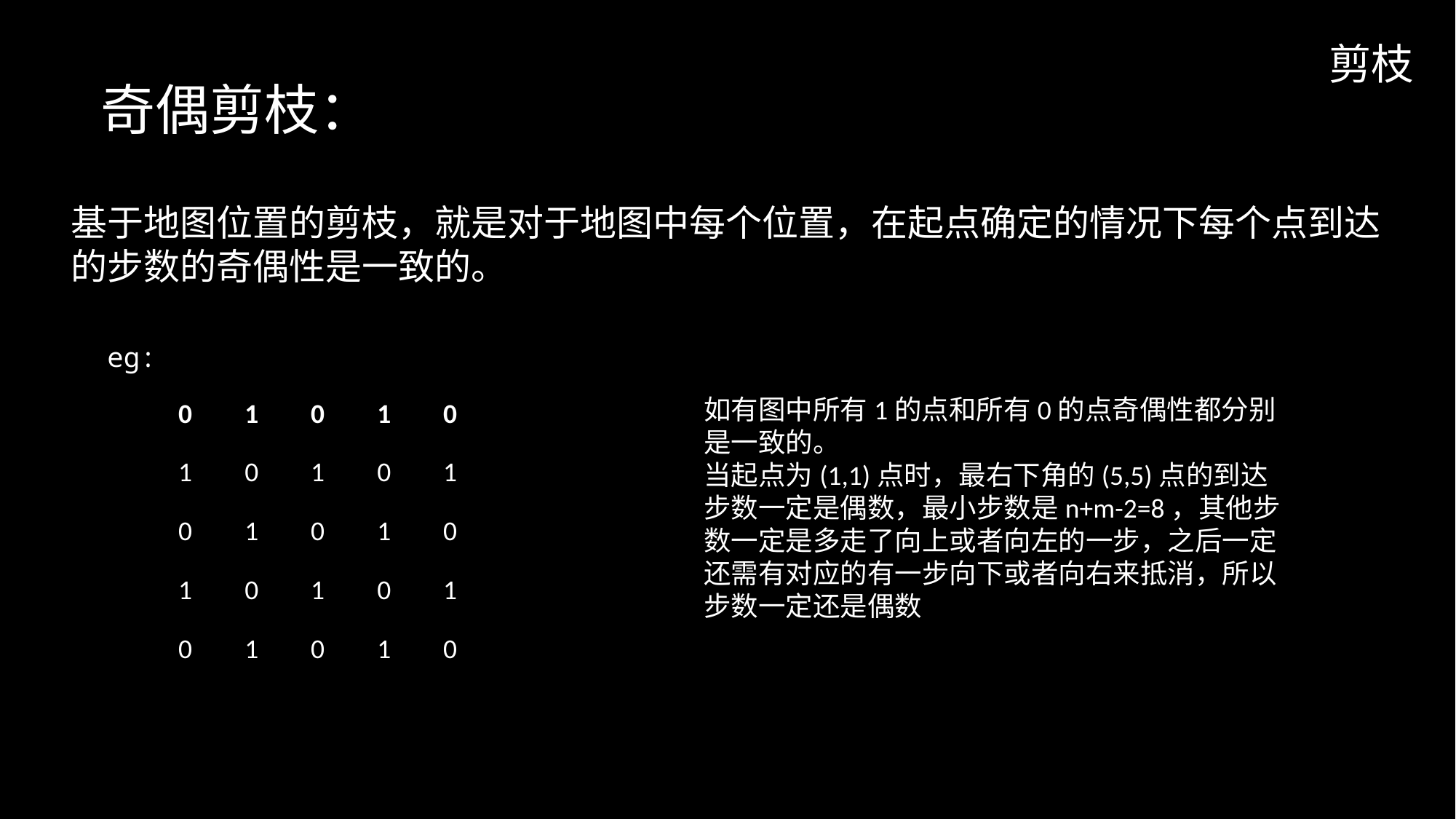

剪枝
奇偶剪枝：
基于地图位置的剪枝，就是对于地图中每个位置，在起点确定的情况下每个点到达的步数的奇偶性是一致的。
eg:

| 0 | 1 | 0 | 1 | 0 |
| --- | --- | --- | --- | --- |
| 1 | 0 | 1 | 0 | 1 |
| 0 | 1 | 0 | 1 | 0 |
| 1 | 0 | 1 | 0 | 1 |
| 0 | 1 | 0 | 1 | 0 |
如有图中所有1的点和所有0的点奇偶性都分别是一致的。
当起点为(1,1)点时，最右下角的(5,5)点的到达步数一定是偶数，最小步数是n+m-2=8，其他步数一定是多走了向上或者向左的一步，之后一定还需有对应的有一步向下或者向右来抵消，所以步数一定还是偶数